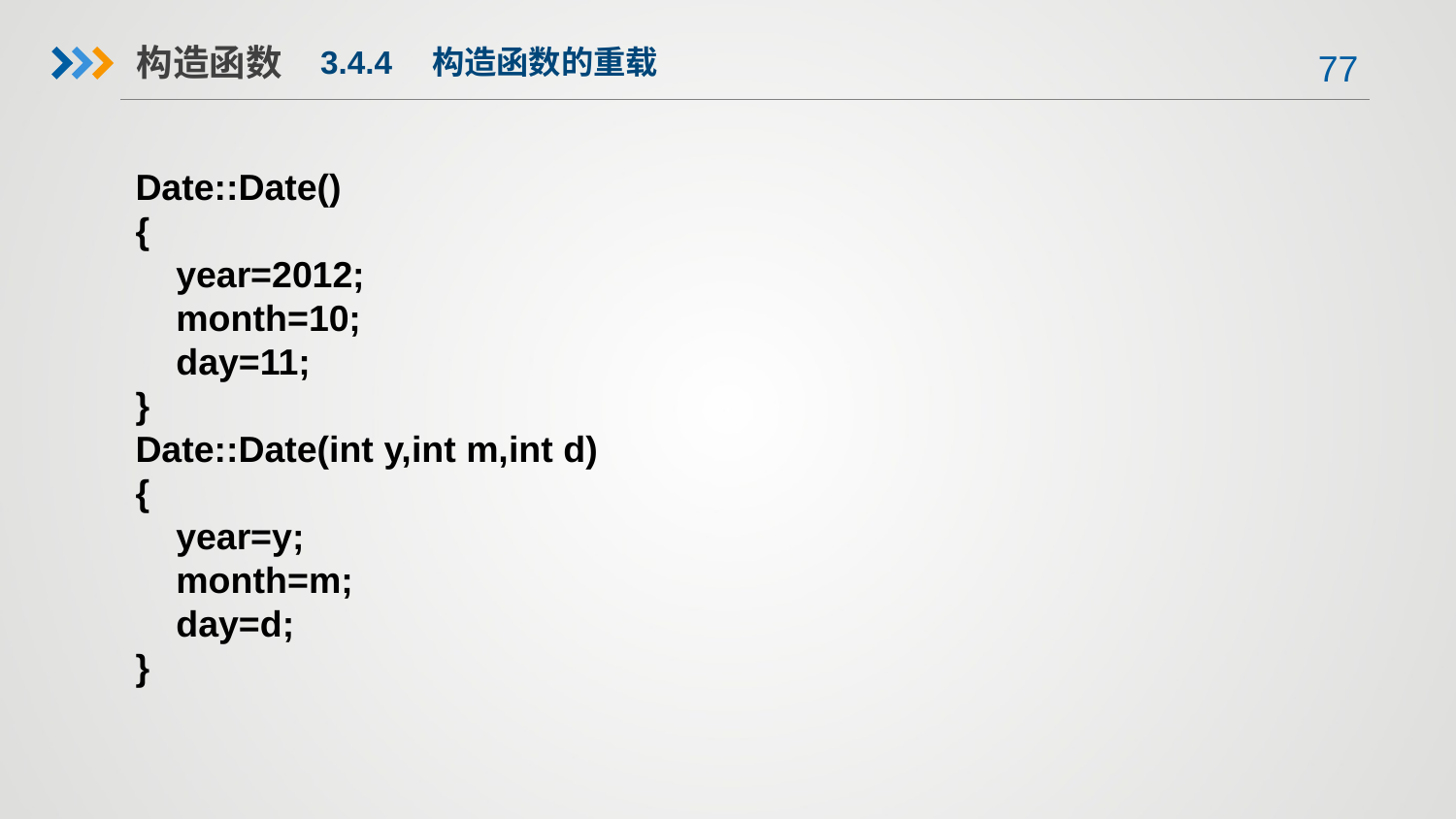

构造函数
3.4.4　构造函数的重载
Date::Date()
{
    year=2012;
    month=10;
    day=11;
}
Date::Date(int y,int m,int d)
{
    year=y;
    month=m;
    day=d;
}